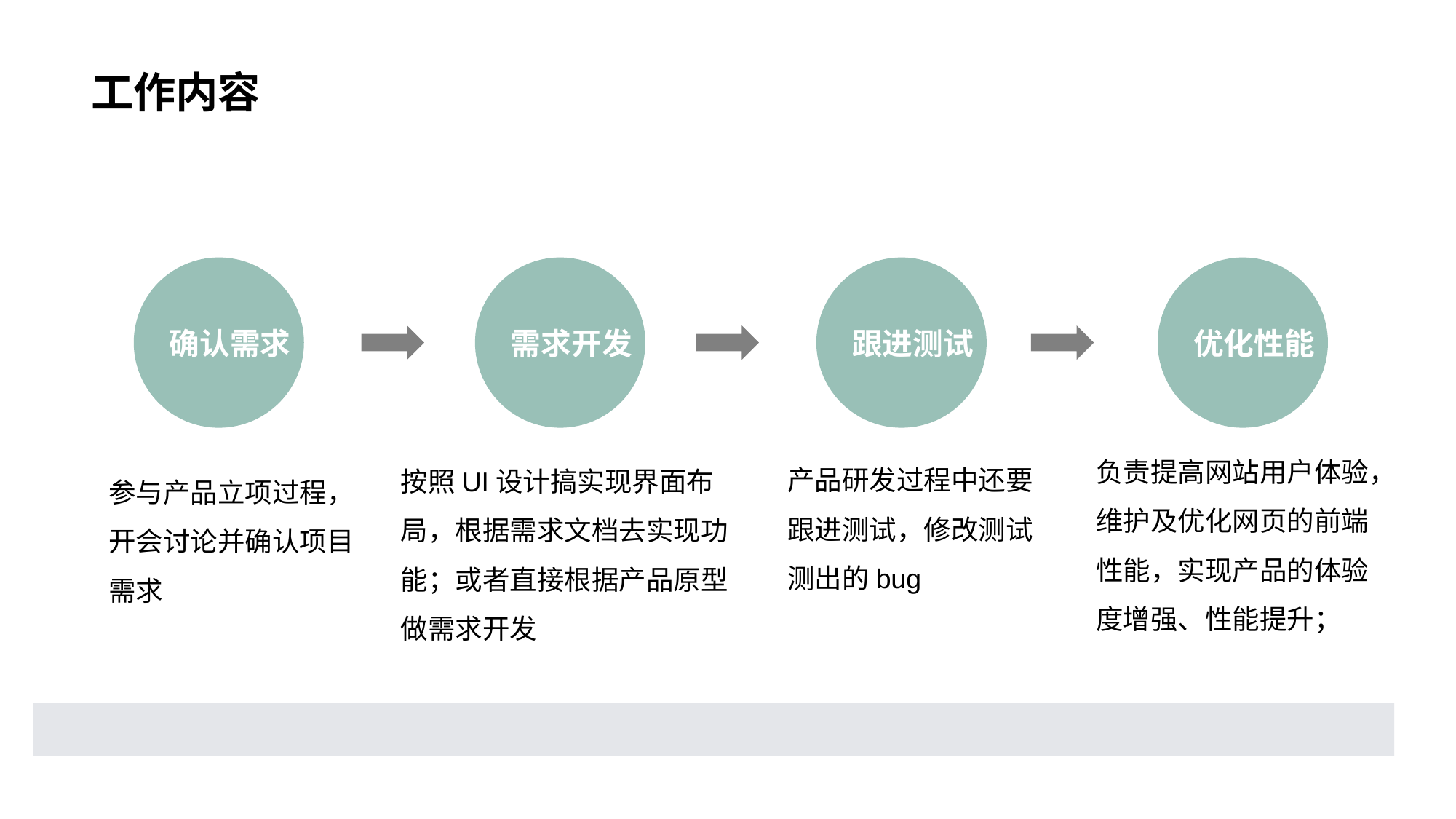

# 工作内容
确认需求
参与产品立项过程，开会讨论并确认项目需求
需求开发
按照UI设计搞实现界面布局，根据需求文档去实现功能；或者直接根据产品原型做需求开发
跟进测试
产品研发过程中还要跟进测试，修改测试测出的bug
优化性能
负责提高网站用户体验，维护及优化网页的前端性能，实现产品的体验度增强、性能提升；